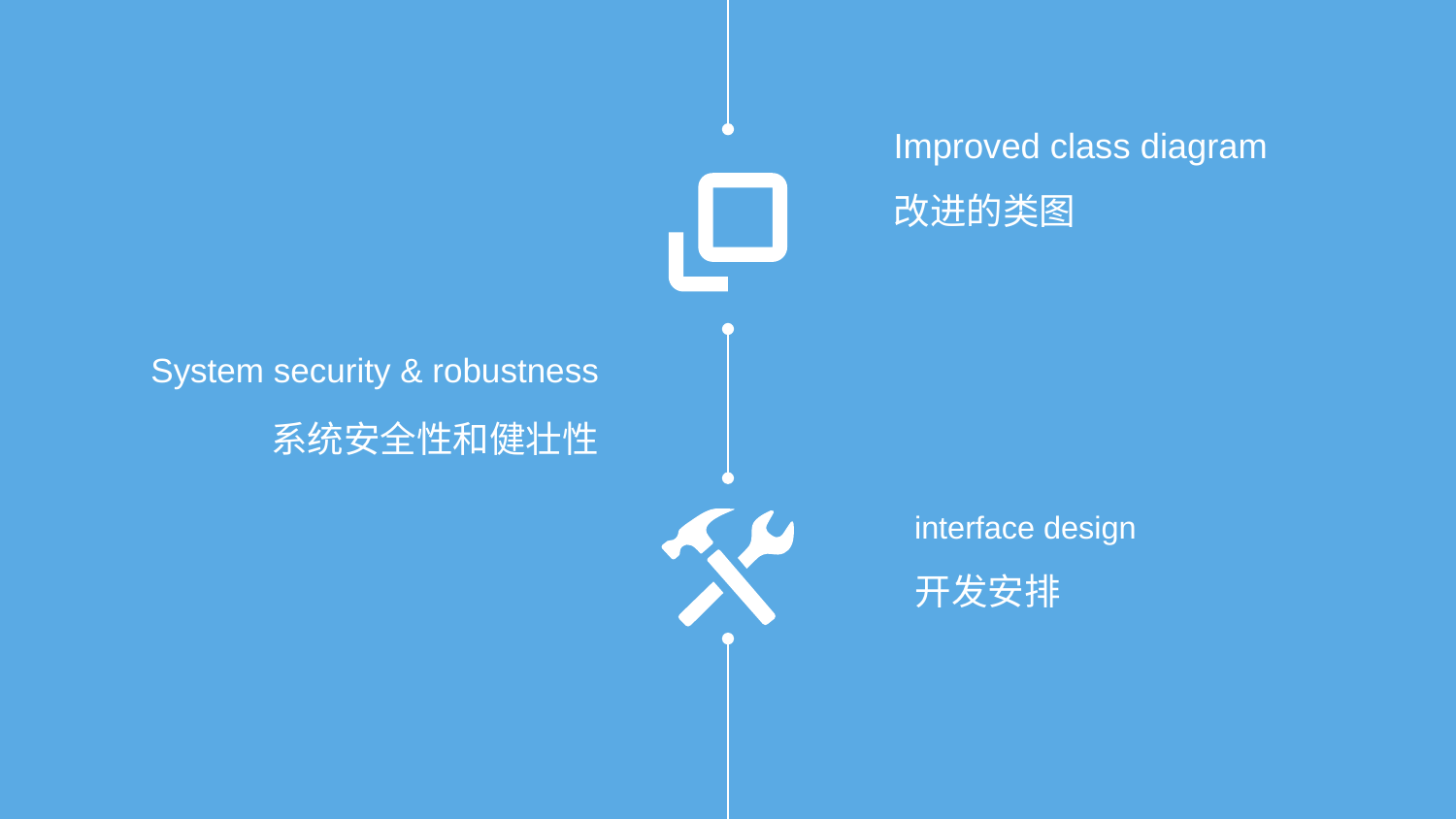

Improved class diagram

改进的类图
System security & robustness
系统安全性和健壮性
interface design

开发安排